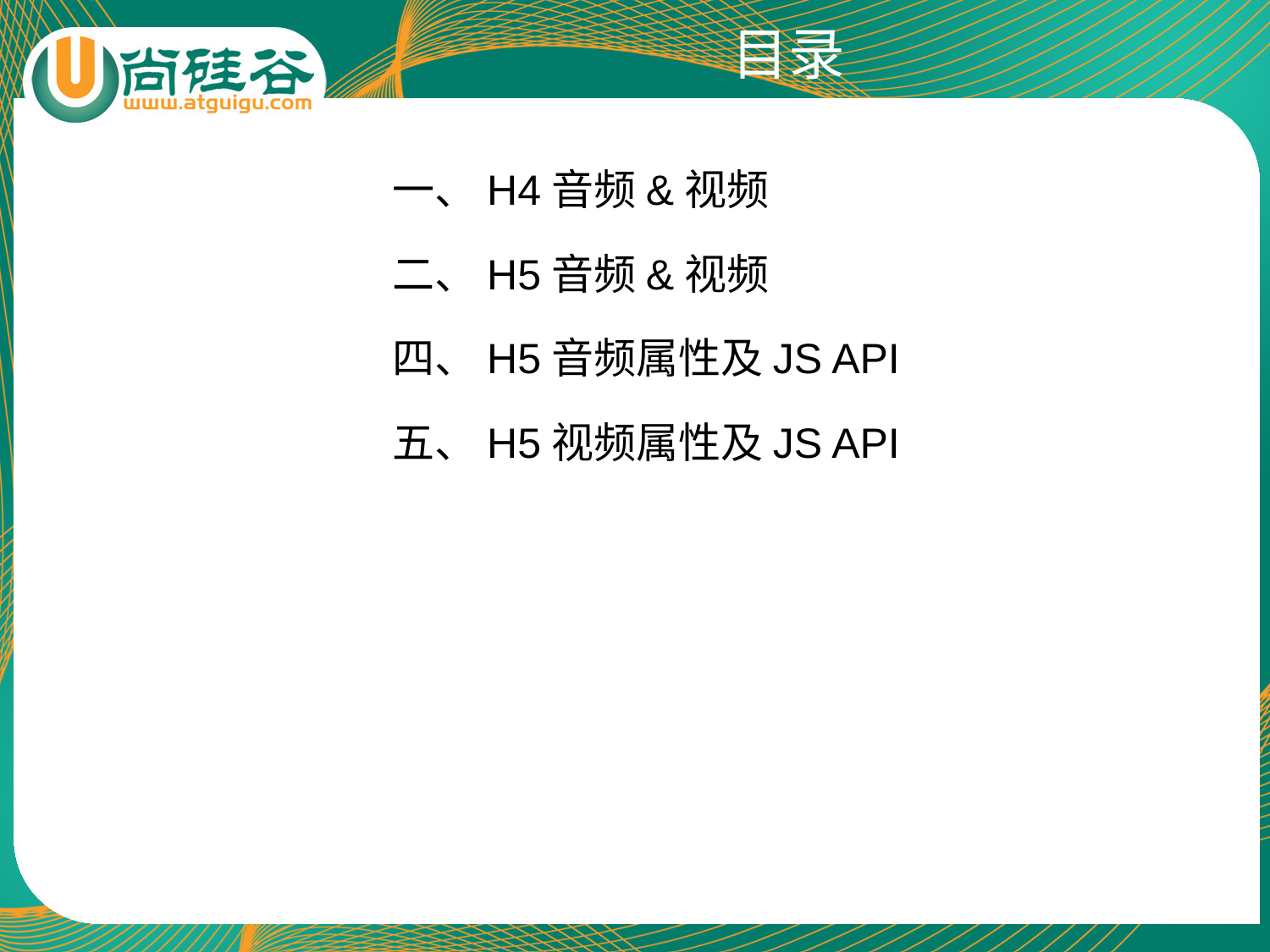

# 目录
一、H4音频&视频
二、H5音频&视频
四、H5音频属性及JS API
五、H5视频属性及JS API